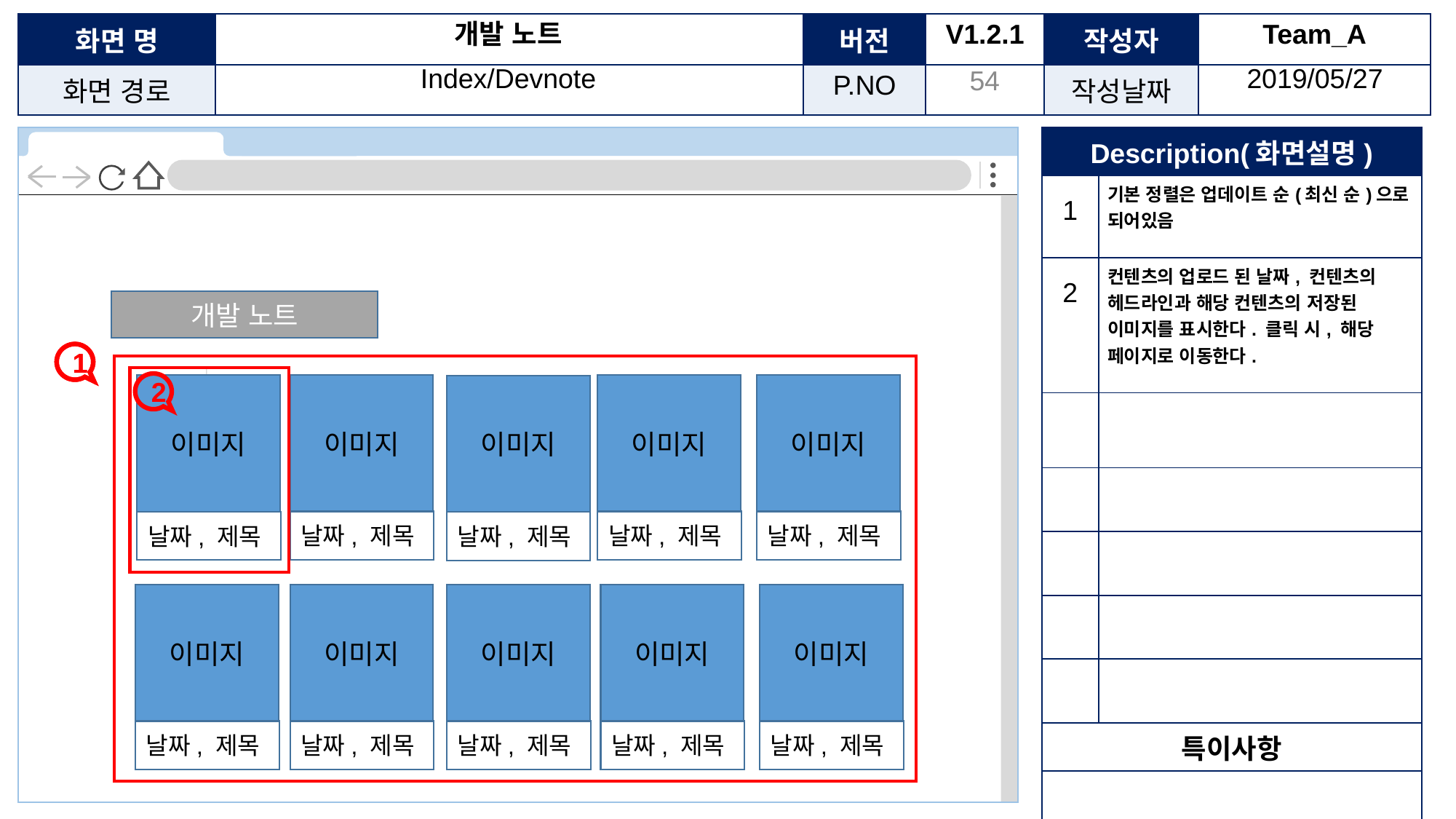

개발 노트
54
Index/Devnote
2019/05/27
| Description(화면설명) |  |
| --- | --- |
| 1 | 기본 정렬은 업데이트 순(최신 순)으로 되어있음 |
| 2 | 컨텐츠의 업로드 된 날짜, 컨텐츠의 헤드라인과 해당 컨텐츠의 저장된 이미지를 표시한다. 클릭 시, 해당 페이지로 이동한다. |
|  |  |
|  |  |
|  |  |
|  |  |
|  |  |
| 특이사항 |  |
|  |  |
개발 노트
1
1

2
이미지
날짜, 제목
이미지
날짜, 제목
이미지
날짜, 제목
이미지
날짜, 제목
이미지
날짜, 제목
이미지
날짜, 제목
이미지
날짜, 제목
이미지
날짜, 제목
이미지
날짜, 제목
이미지
날짜, 제목